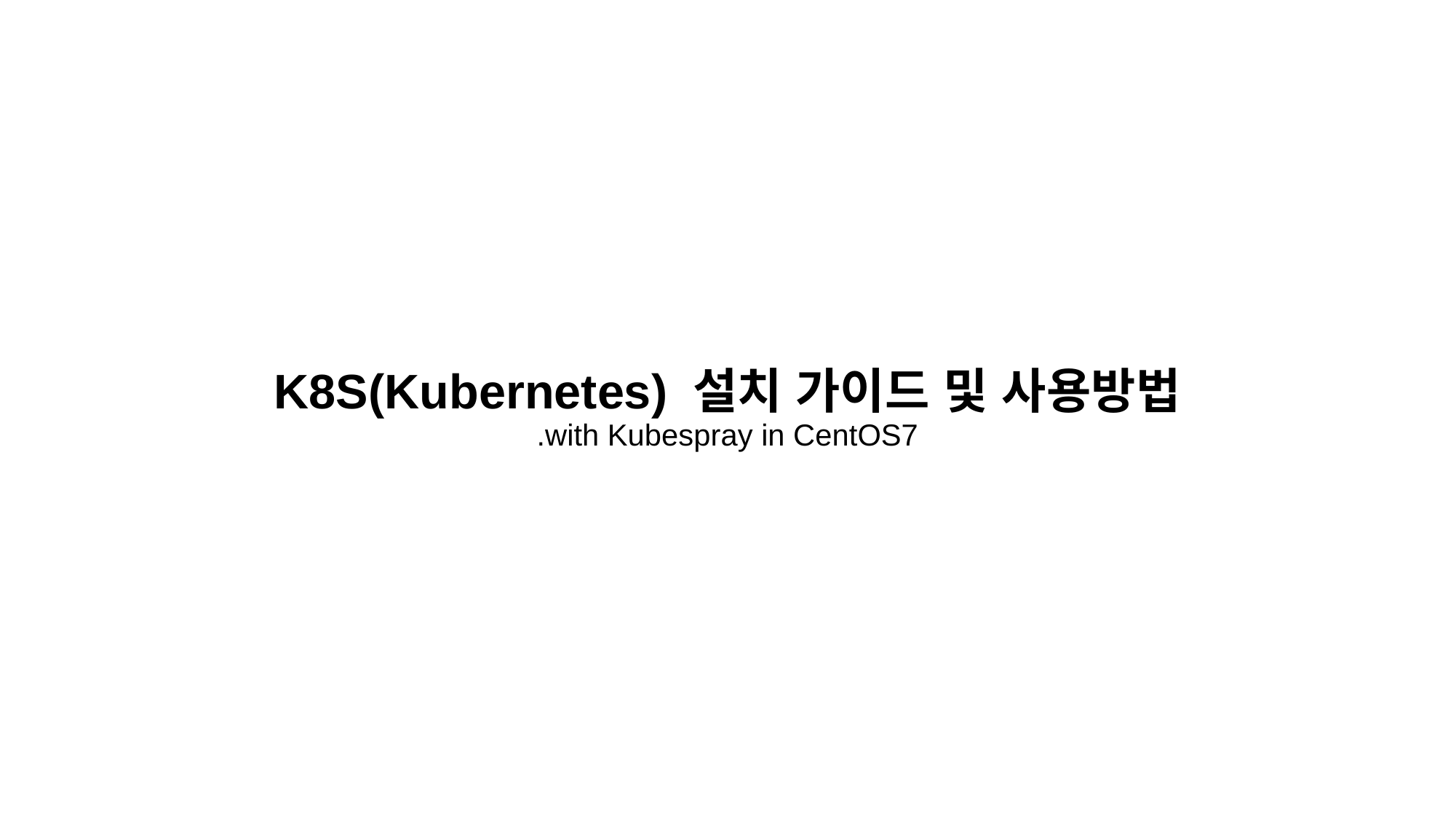

# K8S(Kubernetes) 설치 가이드 및 사용방법 .with Kubespray in CentOS7